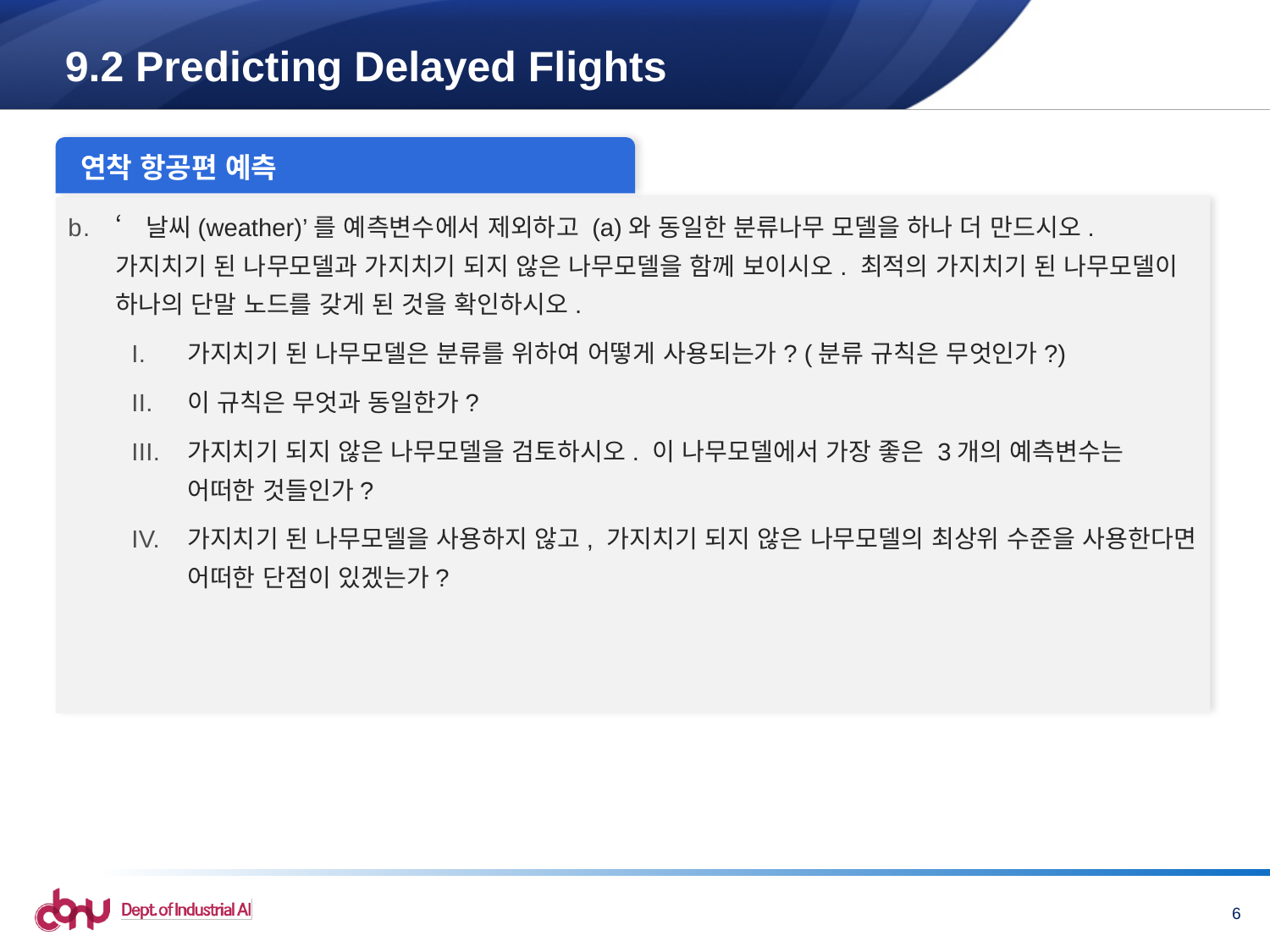

# 9.2 Predicting Delayed Flights
연착 항공편 예측
‘날씨(weather)’를 예측변수에서 제외하고 (a)와 동일한 분류나무 모델을 하나 더 만드시오. 가지치기 된 나무모델과 가지치기 되지 않은 나무모델을 함께 보이시오. 최적의 가지치기 된 나무모델이 하나의 단말 노드를 갖게 된 것을 확인하시오.
가지치기 된 나무모델은 분류를 위하여 어떻게 사용되는가? (분류 규칙은 무엇인가?)
이 규칙은 무엇과 동일한가?
가지치기 되지 않은 나무모델을 검토하시오. 이 나무모델에서 가장 좋은 3개의 예측변수는 어떠한 것들인가?
가지치기 된 나무모델을 사용하지 않고, 가지치기 되지 않은 나무모델의 최상위 수준을 사용한다면 어떠한 단점이 있겠는가?